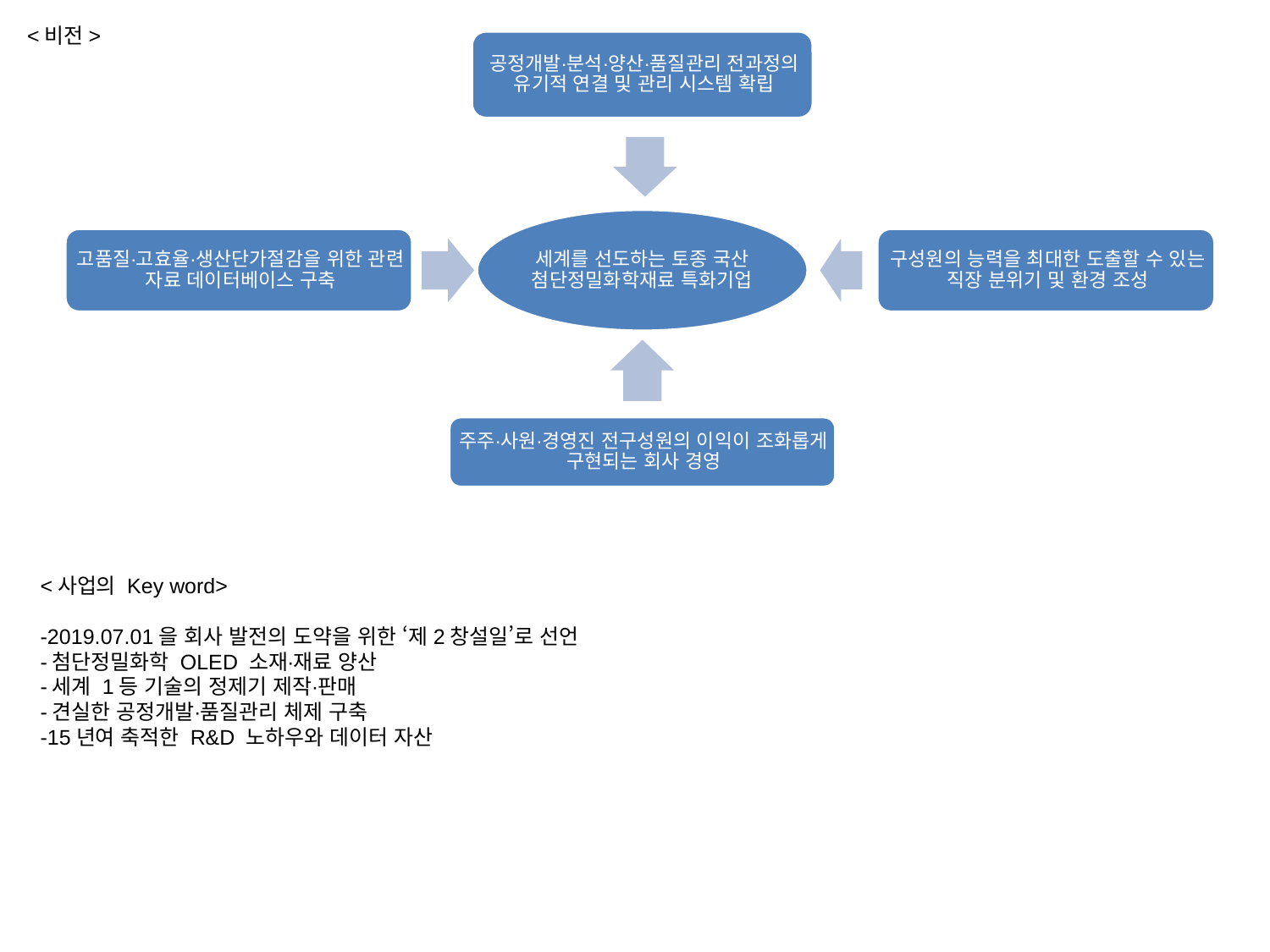

세계를 선도하는 토종 국산 첨단정밀화학재료 특화기업

공정개발∙분석∙양산∙품질관리 전과정의 유기적 연결 및 관리 시스템 확립

구성원의 능력을 최대한 도출할 수 있는 직장 분위기 및 환경 조성

주주∙사원∙경영진 전구성원의 이익이 조화롭게 구현되는 회사 경영

고품질∙고효율∙생산단가절감을 위한 관련 자료 데이터베이스 구축
<비전>
<사업의 Key word>

-2019.07.01을 회사 발전의 도약을 위한 ‘제2창설일’로 선언
-첨단정밀화학 OLED 소재∙재료 양산
-세계 1등 기술의 정제기 제작∙판매
-견실한 공정개발∙품질관리 체제 구축
-15년여 축적한 R&D 노하우와 데이터 자산